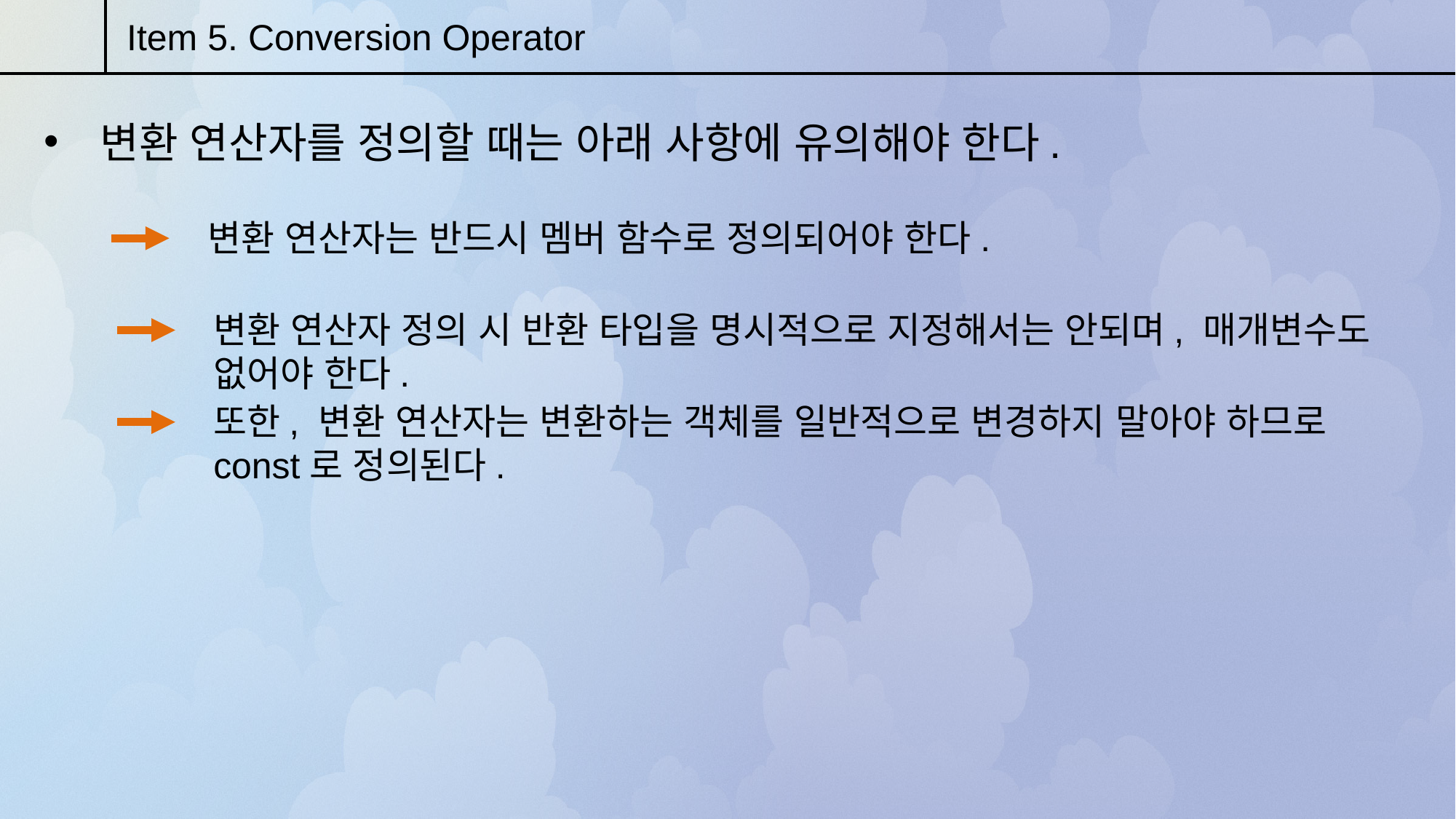

Item 5. Conversion Operator
 변환 연산자를 정의할 때는 아래 사항에 유의해야 한다.
변환 연산자는 반드시 멤버 함수로 정의되어야 한다.
변환 연산자 정의 시 반환 타입을 명시적으로 지정해서는 안되며, 매개변수도 없어야 한다.
또한, 변환 연산자는 변환하는 객체를 일반적으로 변경하지 말아야 하므로 const로 정의된다.